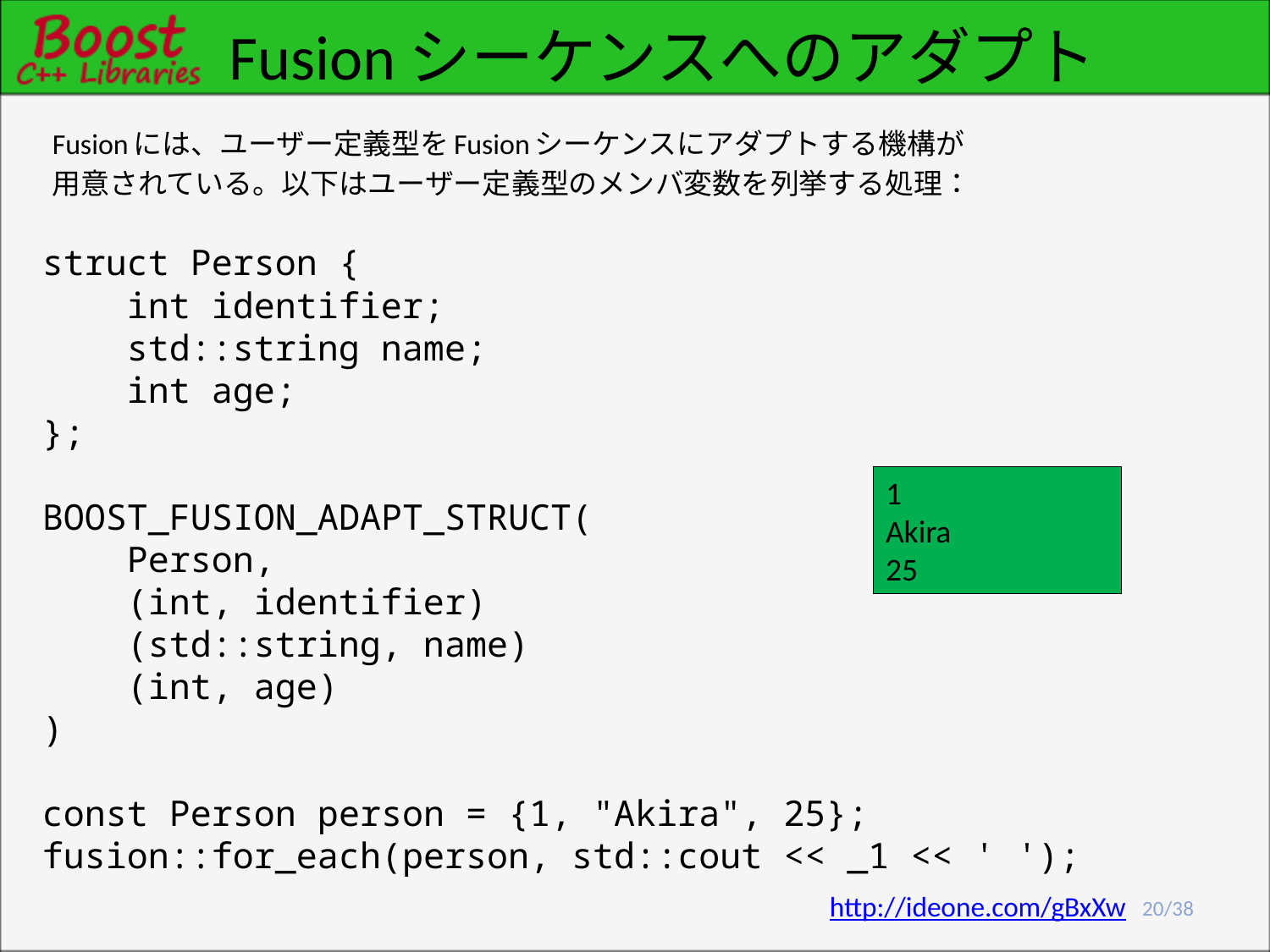

# Fusionシーケンスへのアダプト
Fusionには、ユーザー定義型をFusionシーケンスにアダプトする機構が
用意されている。以下はユーザー定義型のメンバ変数を列挙する処理：
struct Person {
    int identifier;
    std::string name;
    int age;
};

BOOST_FUSION_ADAPT_STRUCT(
    Person,
    (int, identifier)
    (std::string, name)
    (int, age)
)

const Person person = {1, "Akira", 25};
fusion::for_each(person, std::cout << _1 << ' ');
1
Akira
25
20/38
http://ideone.com/gBxXw